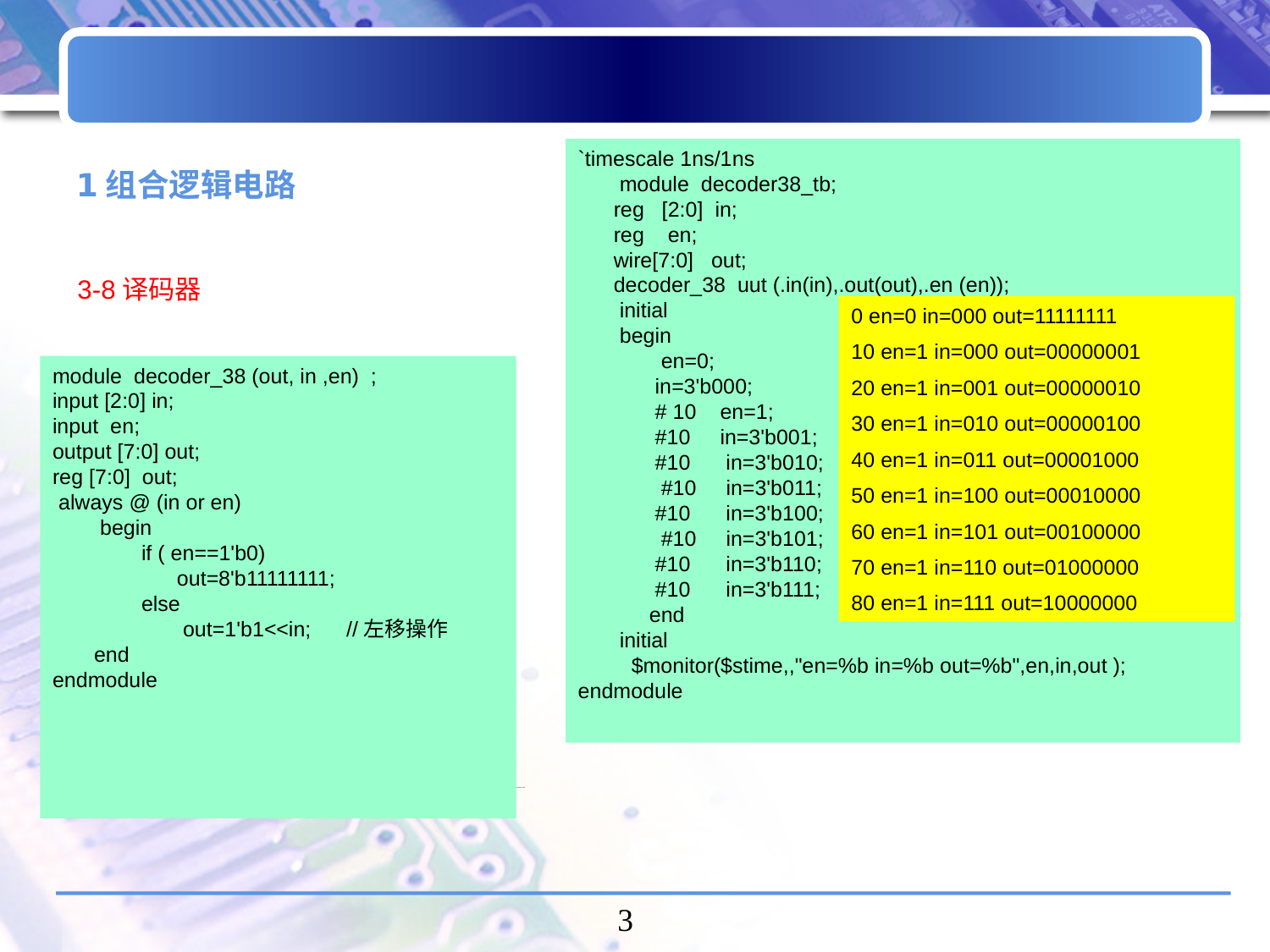

# 基础电路仿真验证实例
`timescale 1ns/1ns
       module  decoder38_tb;
      reg   [2:0]  in;
      reg    en;
      wire[7:0]   out;
      decoder_38  uut (.in(in),.out(out),.en (en));
       initial
       begin
              en=0;
             in=3'b000;
             # 10    en=1;
             #10     in=3'b001;
             #10      in=3'b010;
              #10     in=3'b011;
             #10      in=3'b100;
              #10     in=3'b101;
             #10      in=3'b110;
             #10      in=3'b111;
            end
       initial
         $monitor($stime,,"en=%b in=%b out=%b",en,in,out );
endmodule
1组合逻辑电路
3-8译码器
0 en=0 in=000 out=11111111
10 en=1 in=000 out=00000001
20 en=1 in=001 out=00000010
30 en=1 in=010 out=00000100
40 en=1 in=011 out=00001000
50 en=1 in=100 out=00010000
60 en=1 in=101 out=00100000
70 en=1 in=110 out=01000000
80 en=1 in=111 out=10000000
module  decoder_38 (out, in ,en)  ;
input [2:0] in;
input  en;
output [7:0] out;
reg [7:0]  out;
 always @ (in or en)
        begin
               if ( en==1'b0)
                     out=8'b11111111;
               else
                      out=1'b1<<in;      //左移操作
       end
endmodule
www.eecourse.com
3